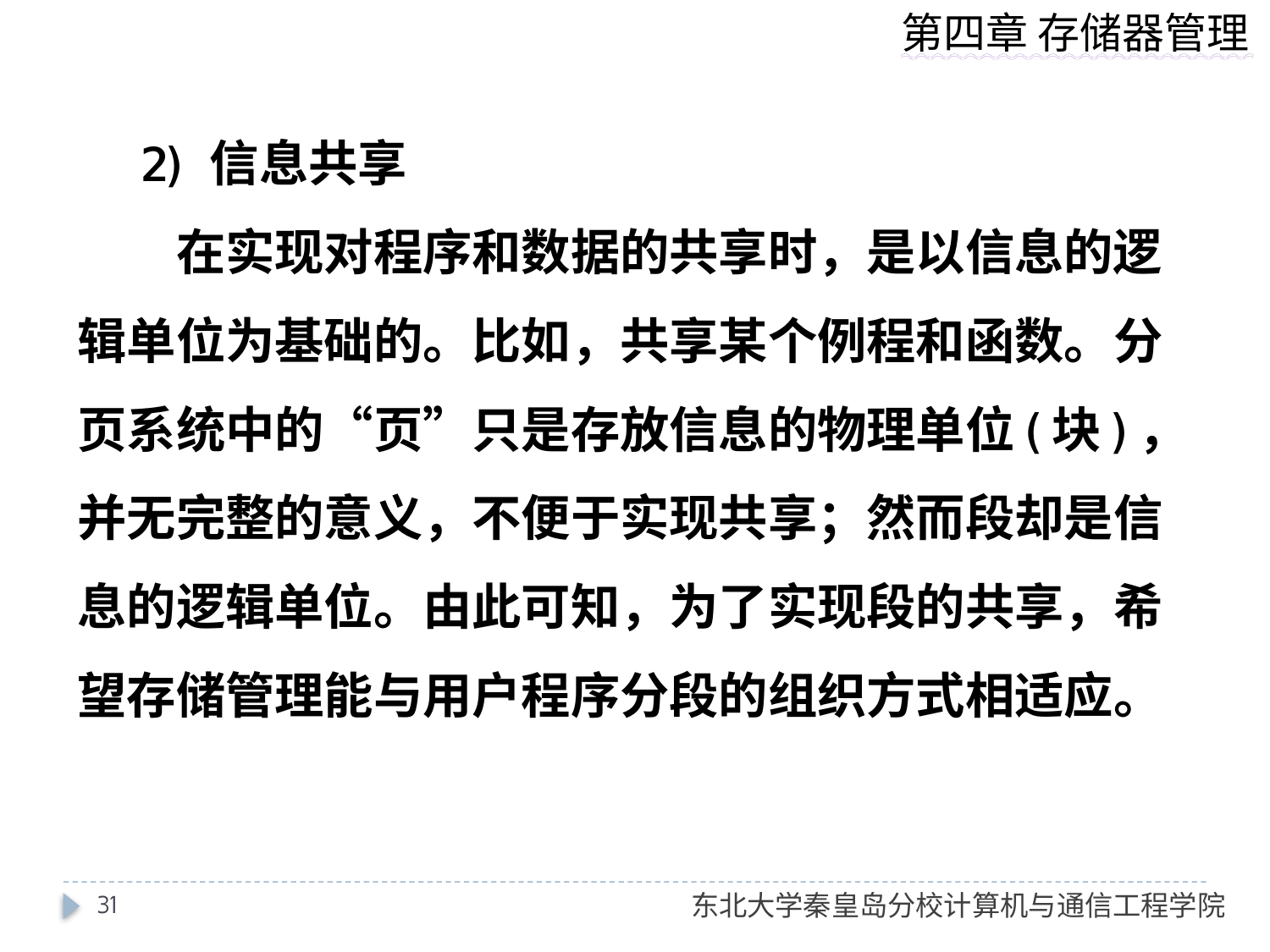

2) 信息共享
　　在实现对程序和数据的共享时，是以信息的逻辑单位为基础的。比如，共享某个例程和函数。分页系统中的“页”只是存放信息的物理单位(块)，并无完整的意义，不便于实现共享；然而段却是信息的逻辑单位。由此可知，为了实现段的共享，希望存储管理能与用户程序分段的组织方式相适应。

31